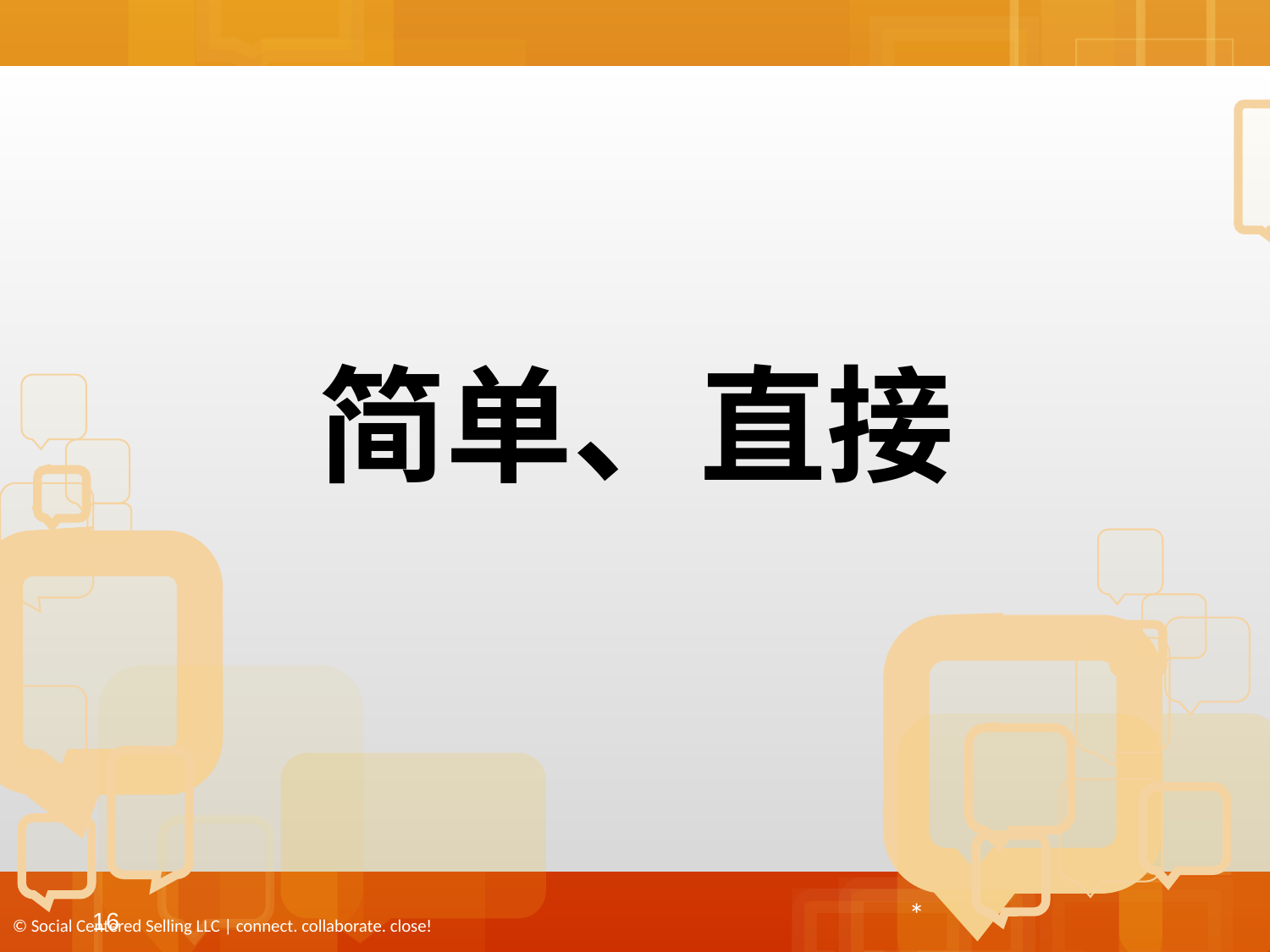

# 简单、直接

© Social Centered Selling LLC | connect. collaborate. close!
16
*